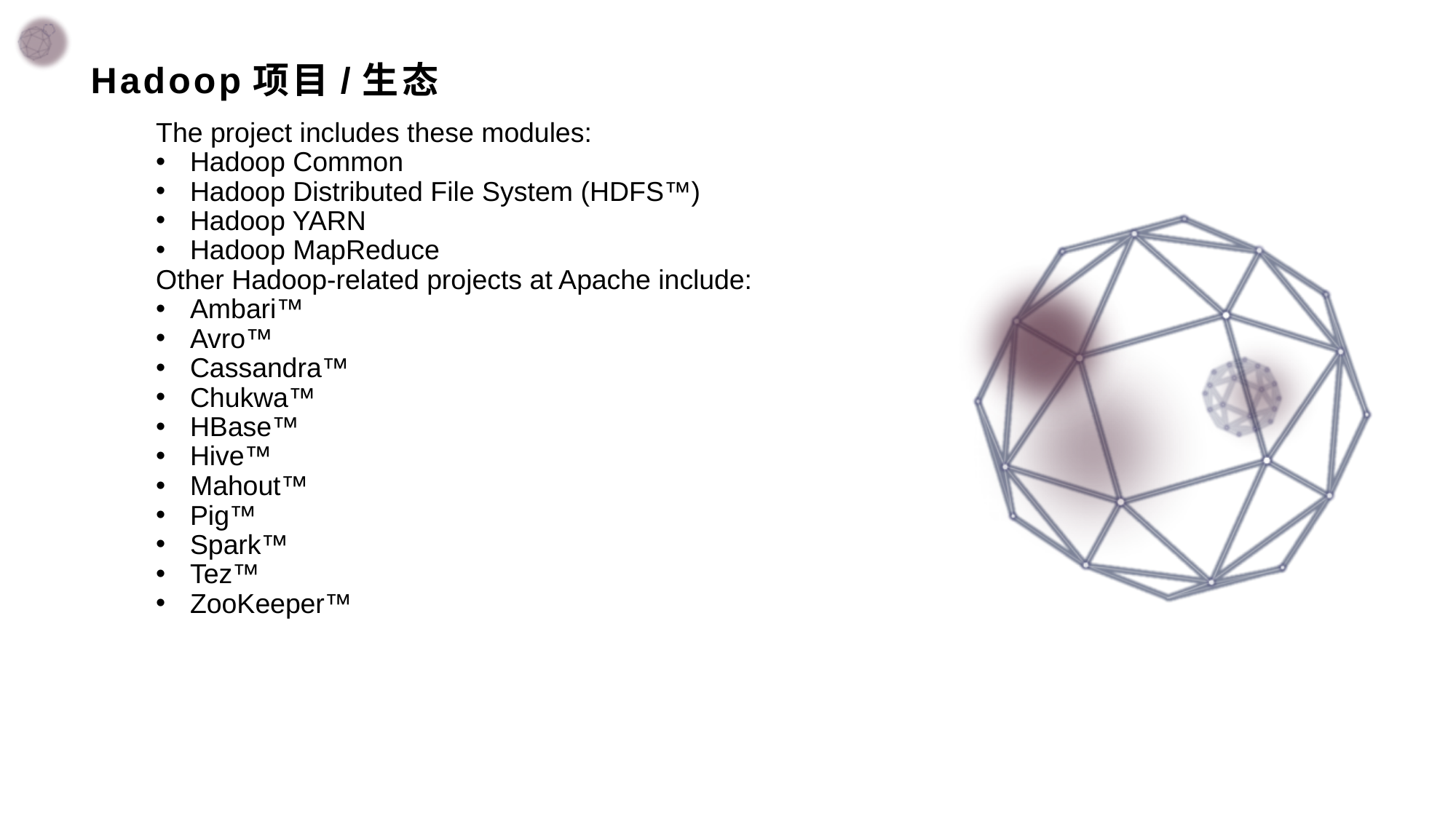

# Hadoop项目/生态
The project includes these modules:
Hadoop Common
Hadoop Distributed File System (HDFS™)
Hadoop YARN
Hadoop MapReduce
Other Hadoop-related projects at Apache include:
Ambari™
Avro™
Cassandra™
Chukwa™
HBase™
Hive™
Mahout™
Pig™
Spark™
Tez™
ZooKeeper™